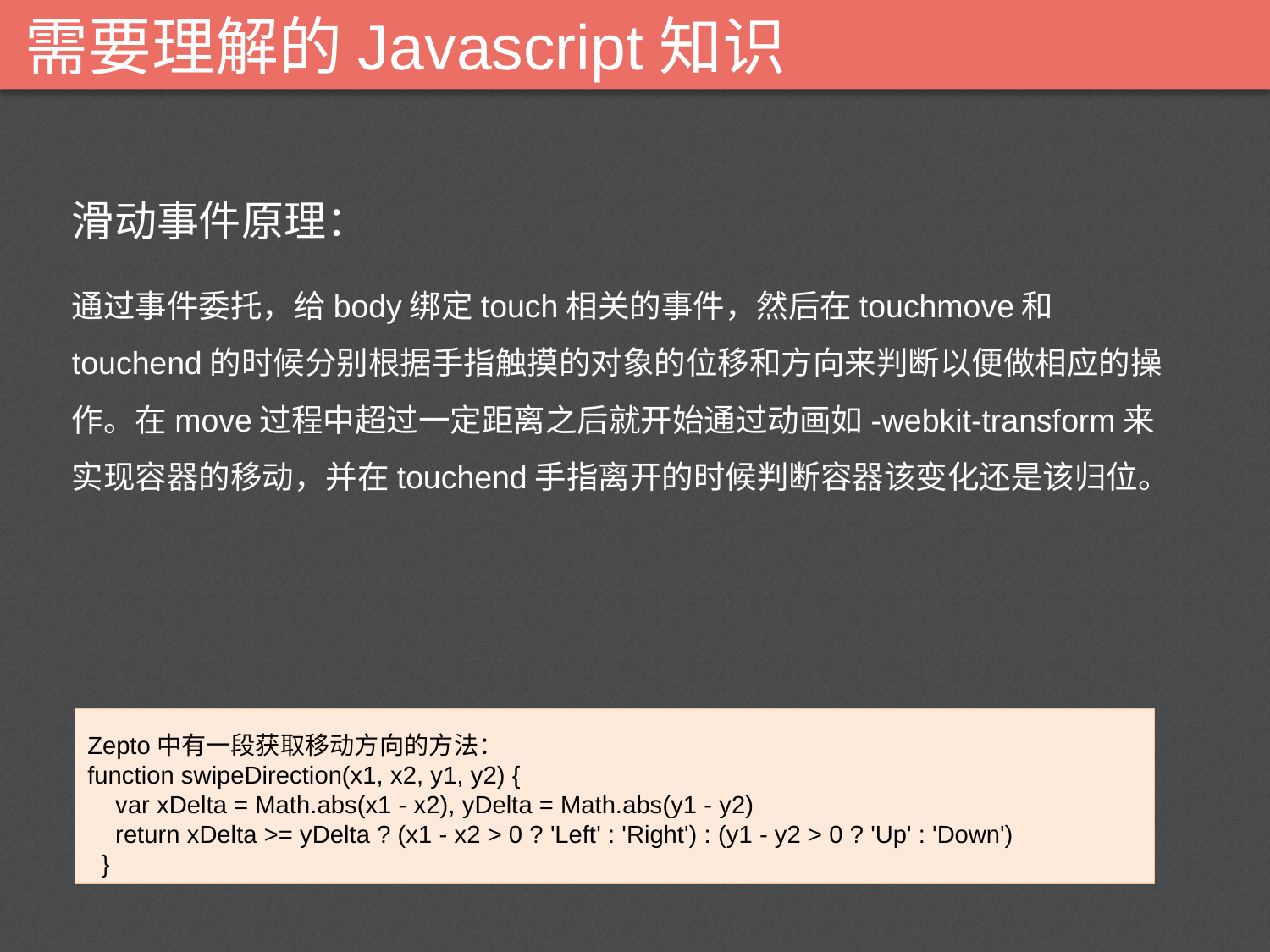

# 需要理解的Javascript知识
滑动事件原理：
通过事件委托，给body绑定touch相关的事件，然后在touchmove和touchend的时候分别根据手指触摸的对象的位移和方向来判断以便做相应的操作。在move过程中超过一定距离之后就开始通过动画如-webkit-transform来实现容器的移动，并在touchend手指离开的时候判断容器该变化还是该归位。
Zepto中有一段获取移动方向的方法：
function swipeDirection(x1, x2, y1, y2) {
    var xDelta = Math.abs(x1 - x2), yDelta = Math.abs(y1 - y2)
    return xDelta >= yDelta ? (x1 - x2 > 0 ? 'Left' : 'Right') : (y1 - y2 > 0 ? 'Up' : 'Down')
  }